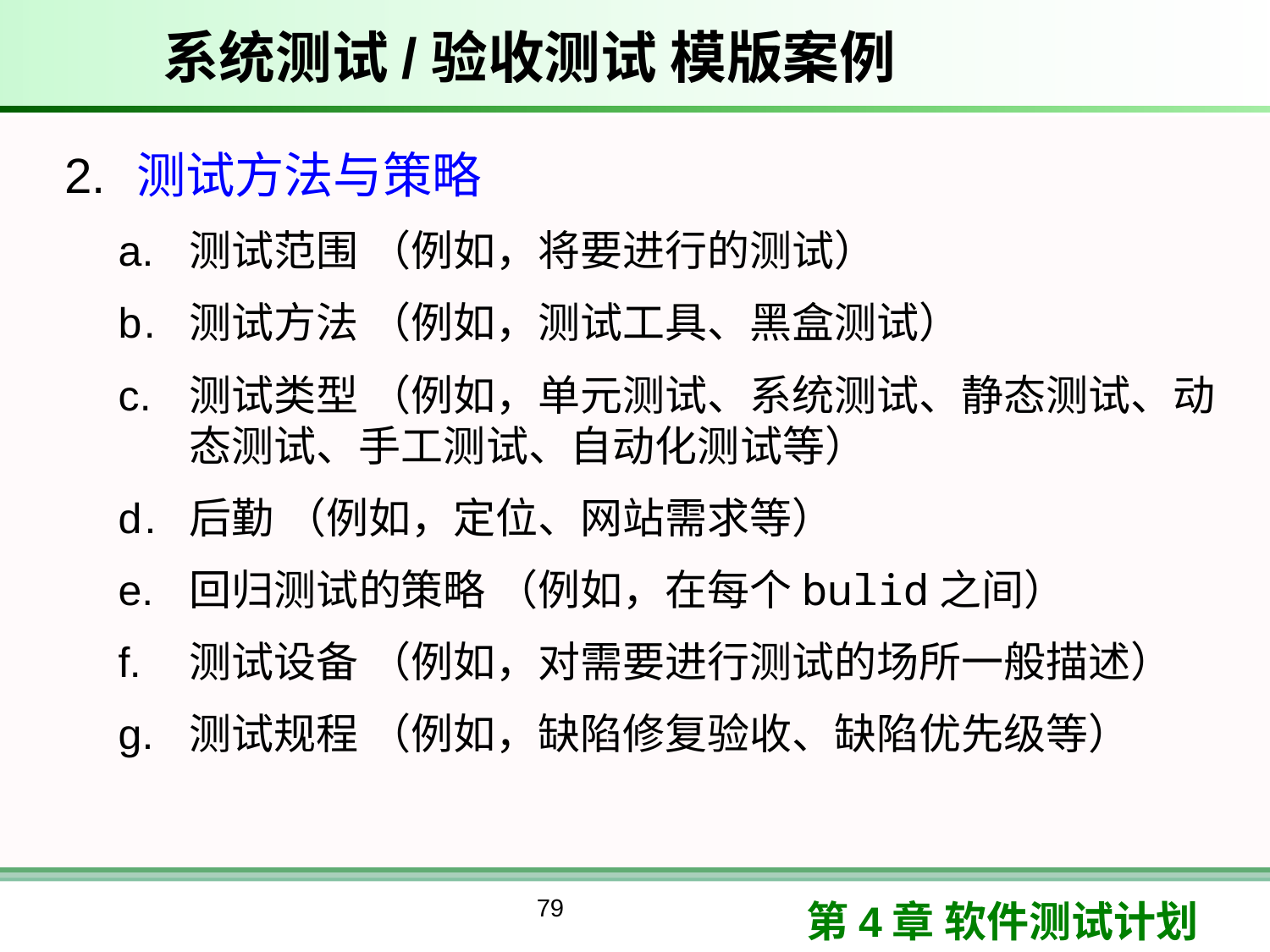

# 系统测试/验收测试 模版案例
测试方法与策略
测试范围 （例如，将要进行的测试）
测试方法 （例如，测试工具、黑盒测试）
测试类型 （例如，单元测试、系统测试、静态测试、动态测试、手工测试、自动化测试等）
后勤 （例如，定位、网站需求等）
回归测试的策略 （例如，在每个bulid之间）
测试设备 （例如，对需要进行测试的场所一般描述）
测试规程 （例如，缺陷修复验收、缺陷优先级等）
79